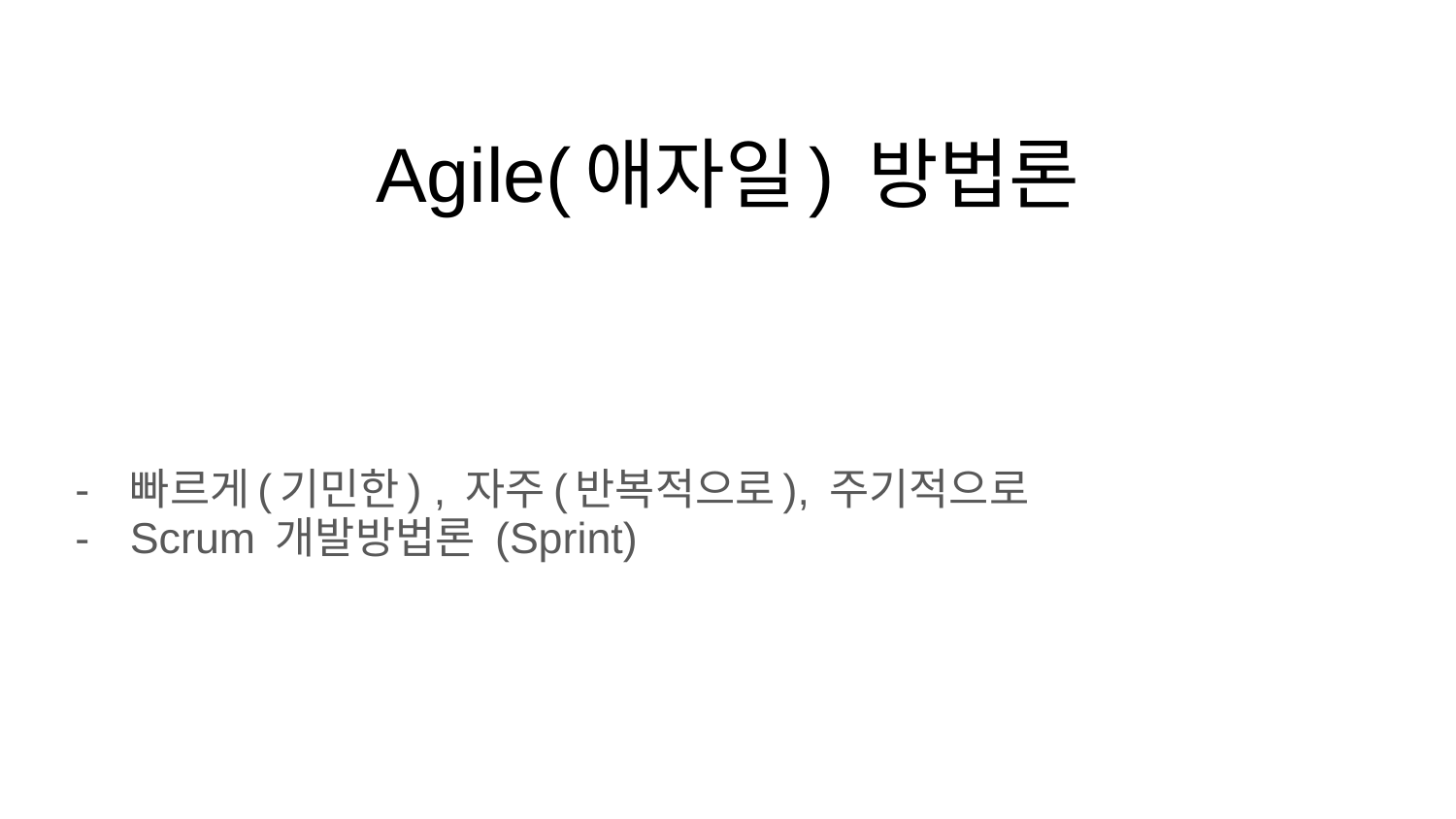

# Agile(애자일) 방법론
빠르게(기민한) , 자주(반복적으로), 주기적으로
Scrum 개발방법론 (Sprint)